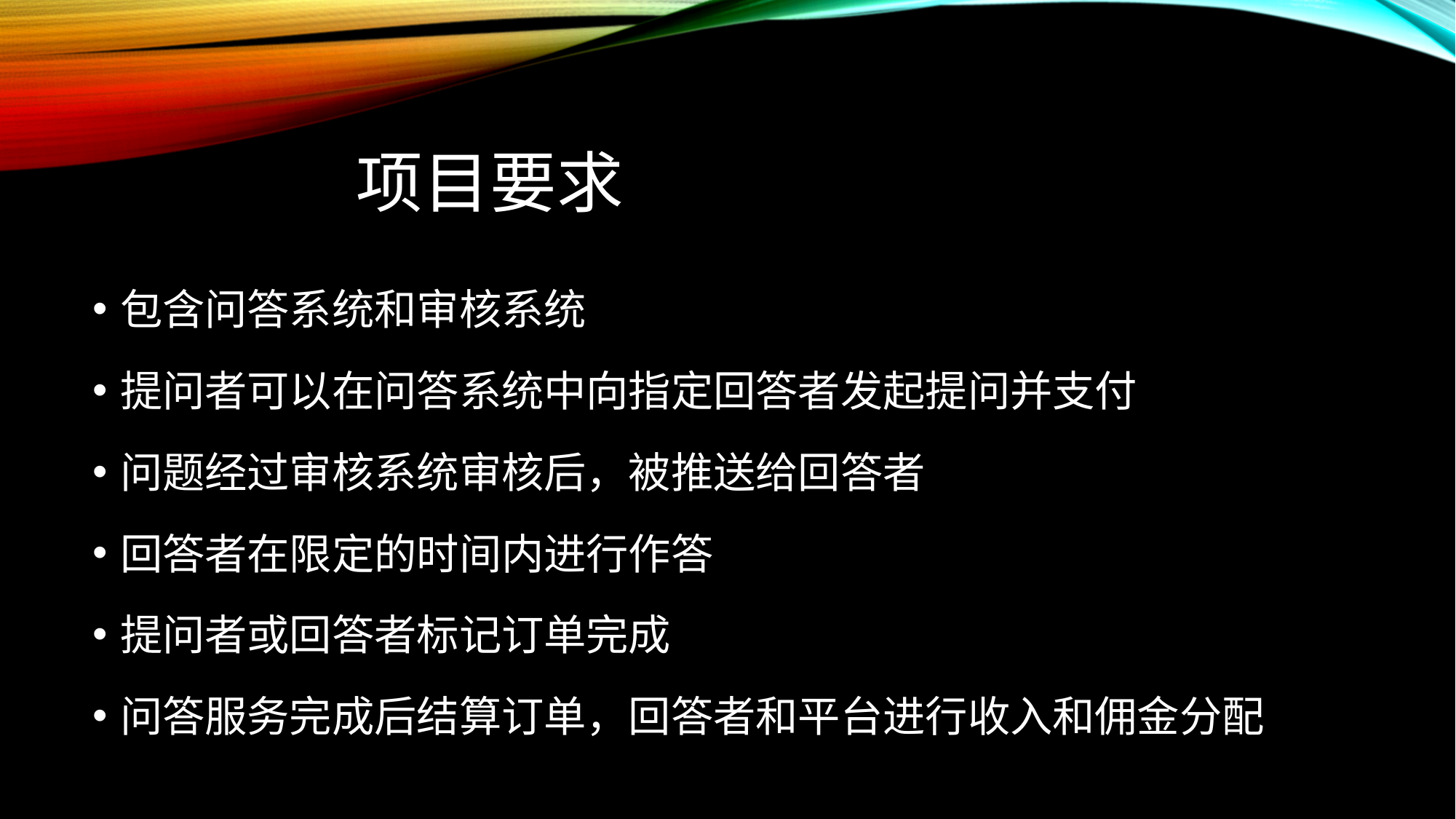

# 项目要求
包含问答系统和审核系统
提问者可以在问答系统中向指定回答者发起提问并支付
问题经过审核系统审核后，被推送给回答者
回答者在限定的时间内进行作答
提问者或回答者标记订单完成
问答服务完成后结算订单，回答者和平台进行收入和佣金分配